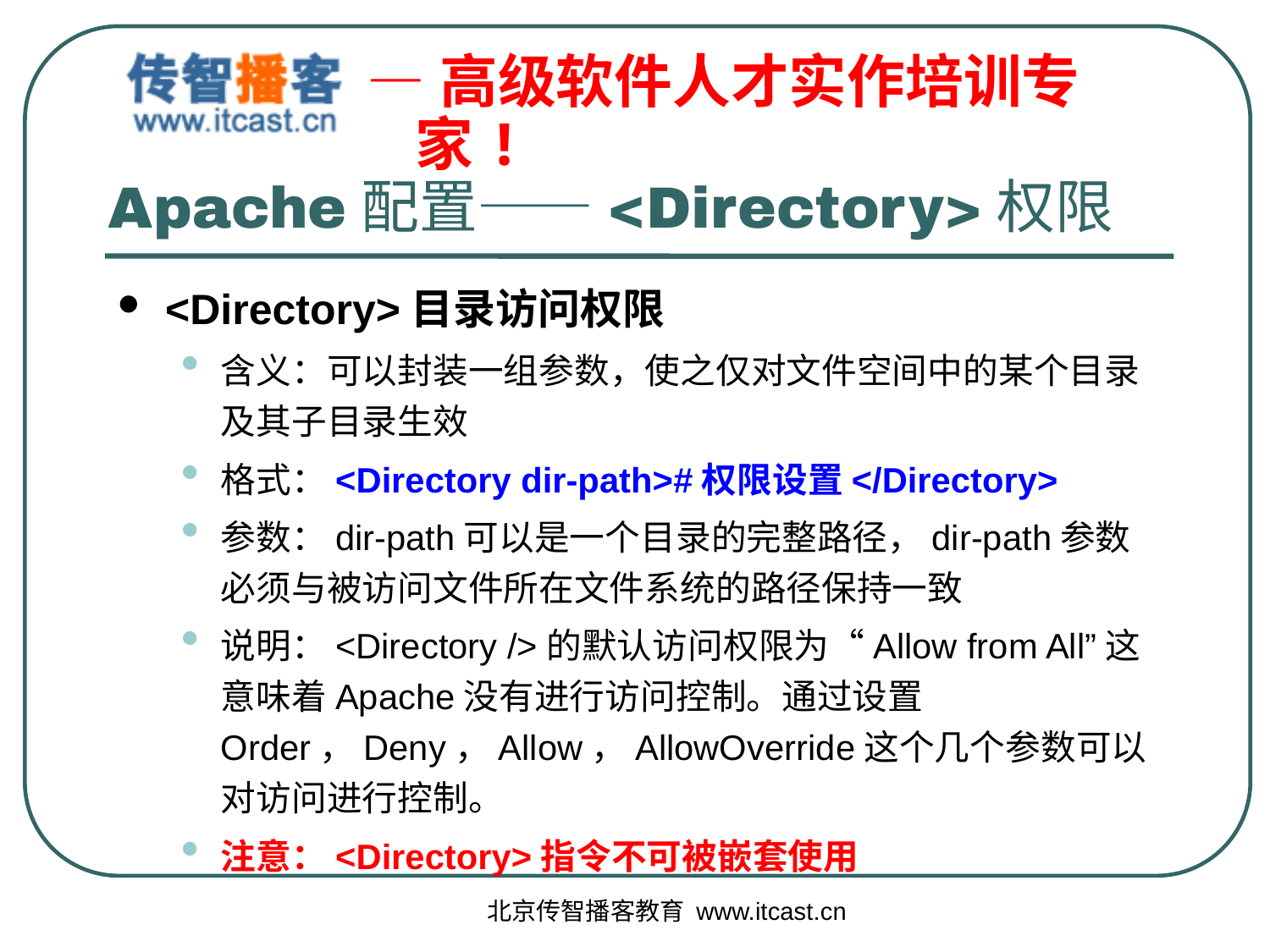

# Apache配置——<Directory>权限
<Directory>目录访问权限
含义：可以封装一组参数，使之仅对文件空间中的某个目录及其子目录生效
格式：<Directory dir-path>#权限设置</Directory>
参数：dir-path可以是一个目录的完整路径，dir-path参数必须与被访问文件所在文件系统的路径保持一致
说明：<Directory />的默认访问权限为“Allow from All”这意味着Apache没有进行访问控制。通过设置Order，Deny，Allow，AllowOverride这个几个参数可以对访问进行控制。
注意：<Directory>指令不可被嵌套使用